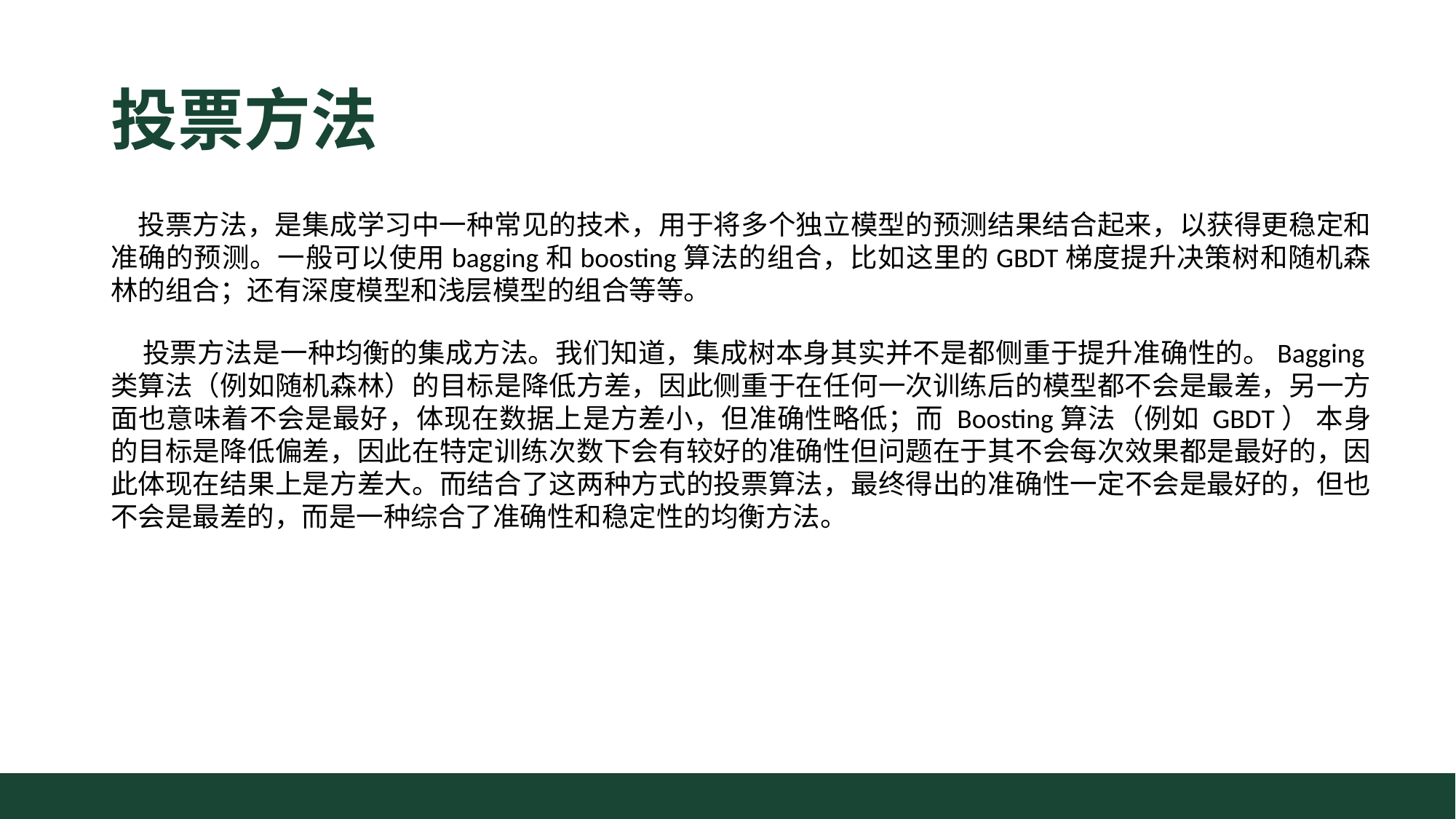

# 投票方法
投票方法，是集成学习中一种常见的技术，用于将多个独立模型的预测结果结合起来，以获得更稳定和准确的预测。一般可以使用bagging和boosting算法的组合，比如这里的GBDT梯度提升决策树和随机森林的组合；还有深度模型和浅层模型的组合等等。
投票方法是一种均衡的集成方法。我们知道，集成树本身其实并不是都侧重于提升准确性的。Bagging类算法（例如随机森林）的目标是降低方差，因此侧重于在任何一次训练后的模型都不会是最差，另一方面也意味着不会是最好，体现在数据上是方差小，但准确性略低；而 Boosting算法（例如 GBDT） 本身的目标是降低偏差，因此在特定训练次数下会有较好的准确性但问题在于其不会每次效果都是最好的，因此体现在结果上是方差大。而结合了这两种方式的投票算法，最终得出的准确性一定不会是最好的，但也不会是最差的，而是一种综合了准确性和稳定性的均衡方法。